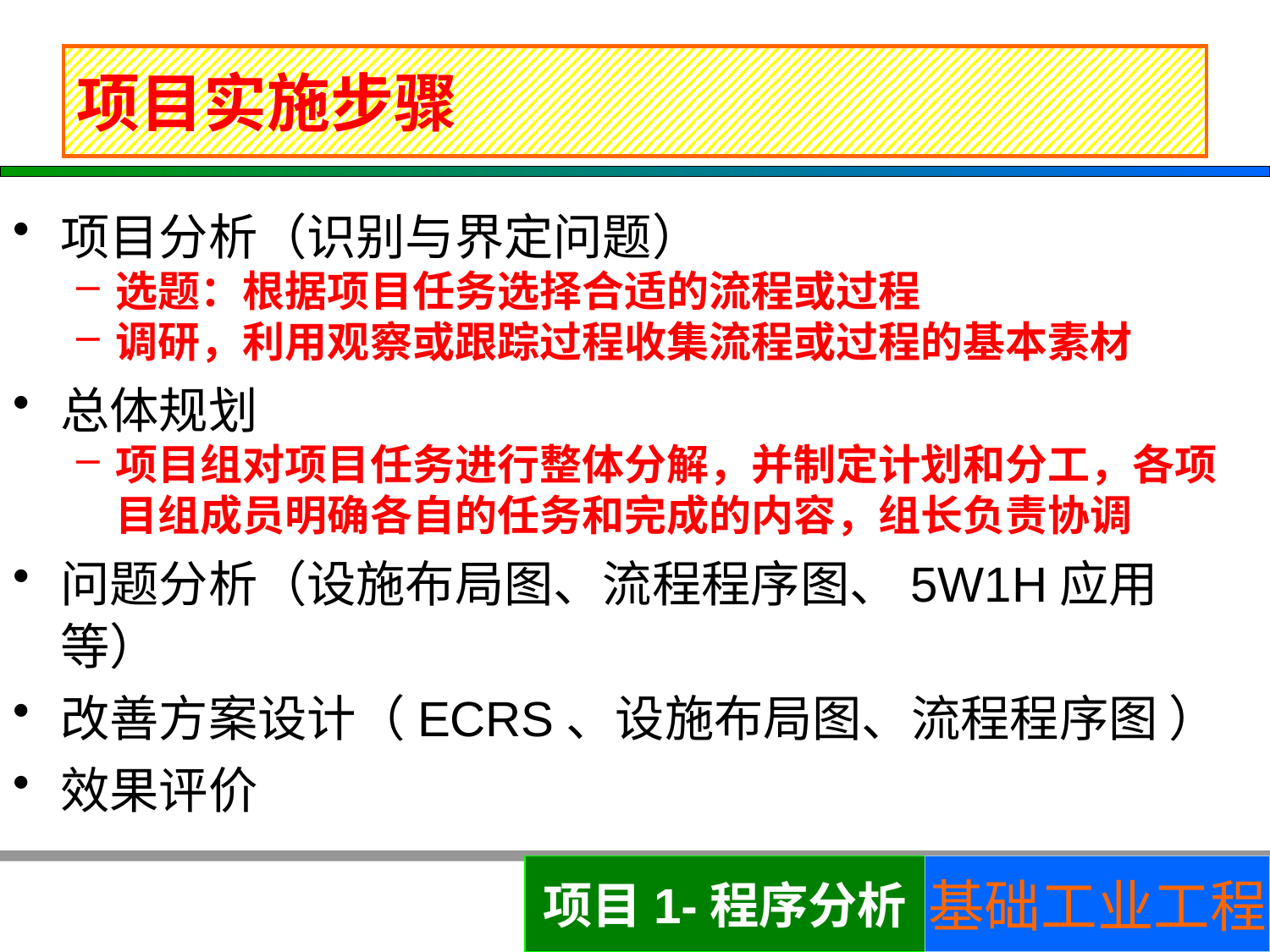

# 项目实施步骤
项目分析（识别与界定问题）
选题：根据项目任务选择合适的流程或过程
调研，利用观察或跟踪过程收集流程或过程的基本素材
总体规划
项目组对项目任务进行整体分解，并制定计划和分工，各项目组成员明确各自的任务和完成的内容，组长负责协调
问题分析（设施布局图、流程程序图、5W1H应用等）
改善方案设计（ECRS、设施布局图、流程程序图 ）
效果评价